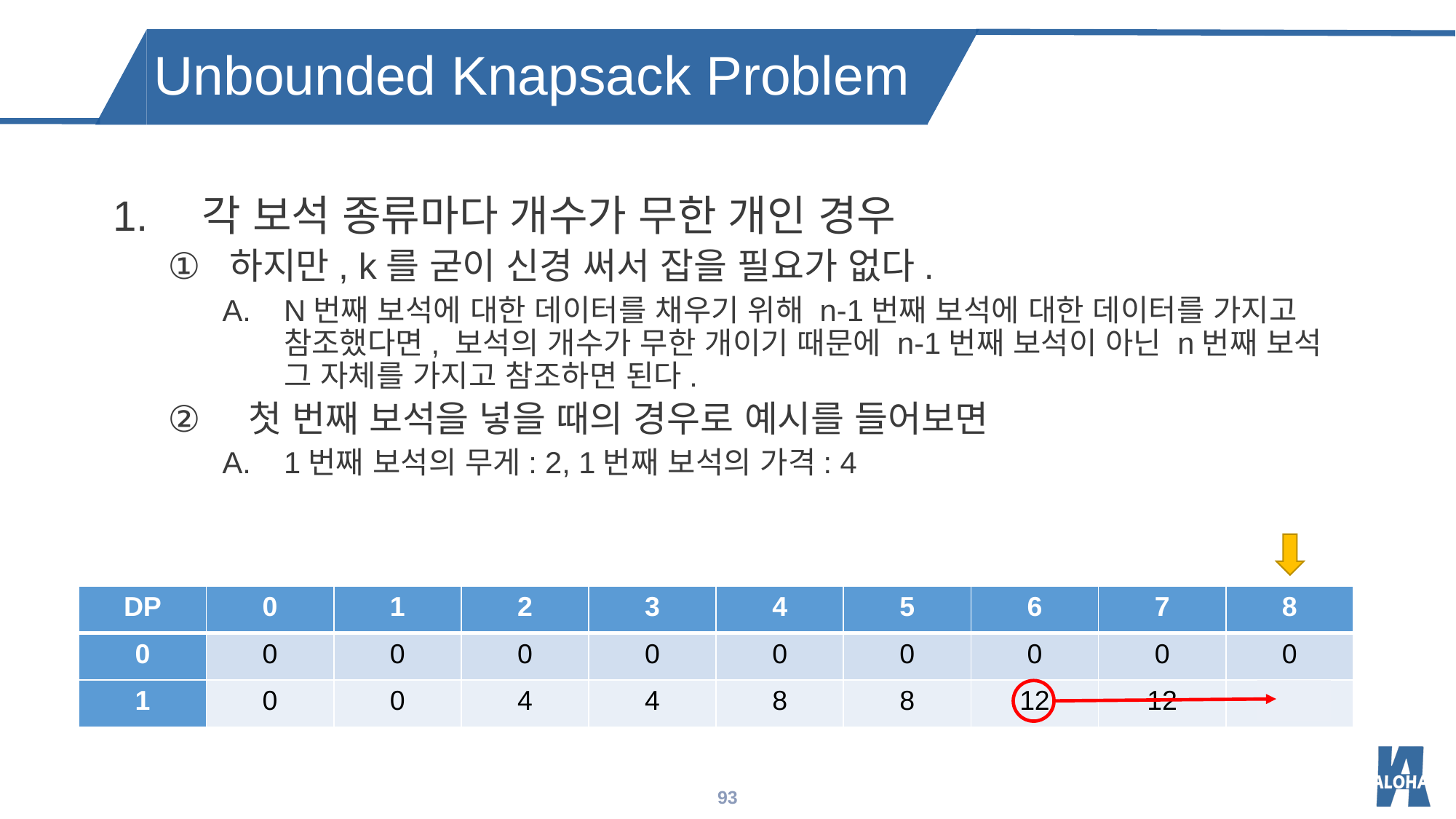

Unbounded Knapsack Problem
각 보석 종류마다 개수가 무한 개인 경우
하지만, k를 굳이 신경 써서 잡을 필요가 없다.
N번째 보석에 대한 데이터를 채우기 위해 n-1번째 보석에 대한 데이터를 가지고 참조했다면, 보석의 개수가 무한 개이기 때문에 n-1번째 보석이 아닌 n번째 보석 그 자체를 가지고 참조하면 된다.
 첫 번째 보석을 넣을 때의 경우로 예시를 들어보면
1번째 보석의 무게: 2, 1번째 보석의 가격: 4

| DP | 0 | 1 | 2 | 3 | 4 | 5 | 6 | 7 | 8 |
| --- | --- | --- | --- | --- | --- | --- | --- | --- | --- |
| 0 | 0 | 0 | 0 | 0 | 0 | 0 | 0 | 0 | 0 |
| 1 | 0 | 0 | 4 | 4 | 8 | 8 | 12 | 12 | 16 |

93